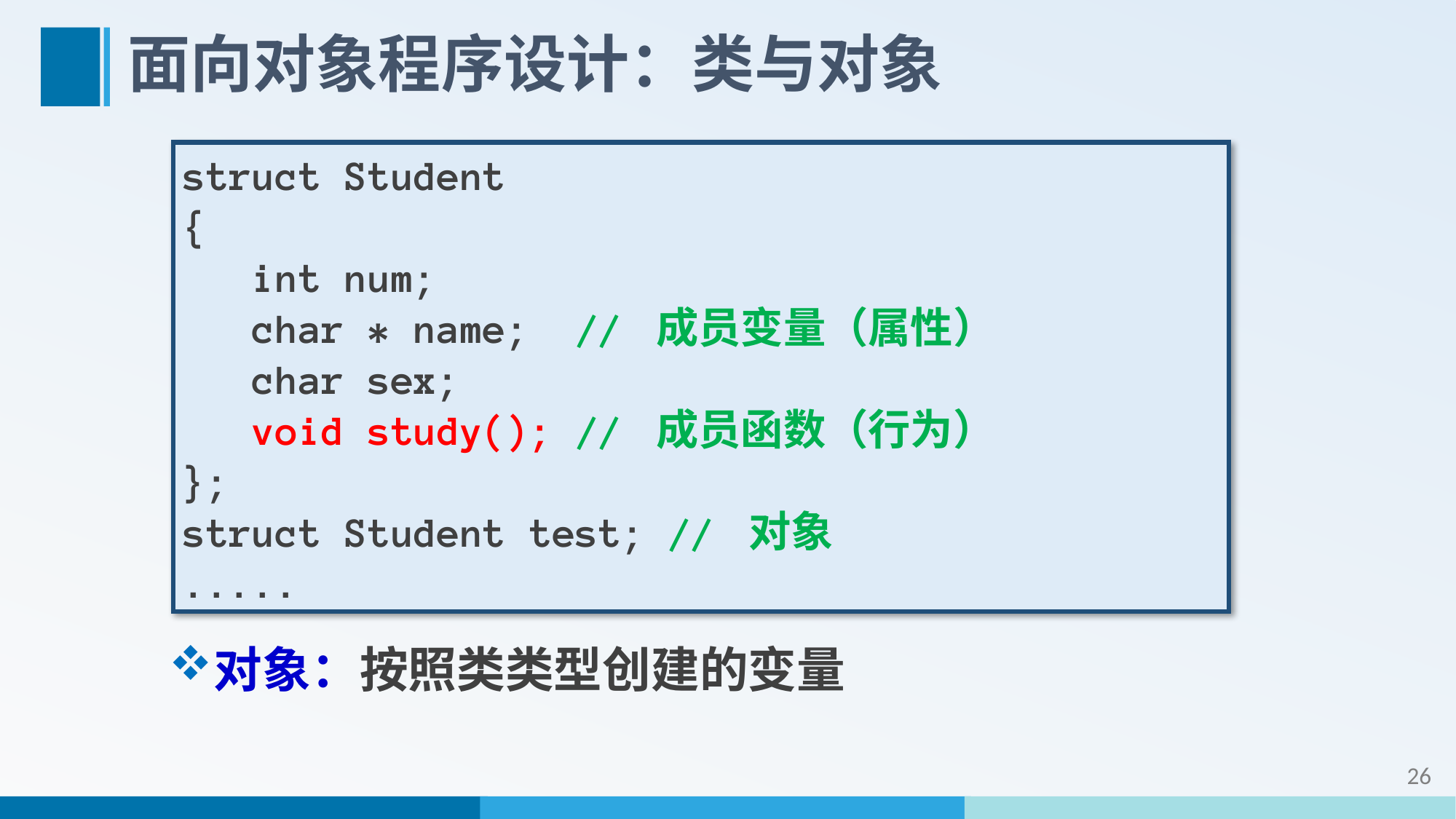

# 面向对象程序设计：类与对象
struct Student
{
   int num;
   char * name;  // 成员变量（属性）
   char sex;
   void study(); // 成员函数（行为）
};
struct Student test; // 对象
.....
对象：按照类类型创建的变量